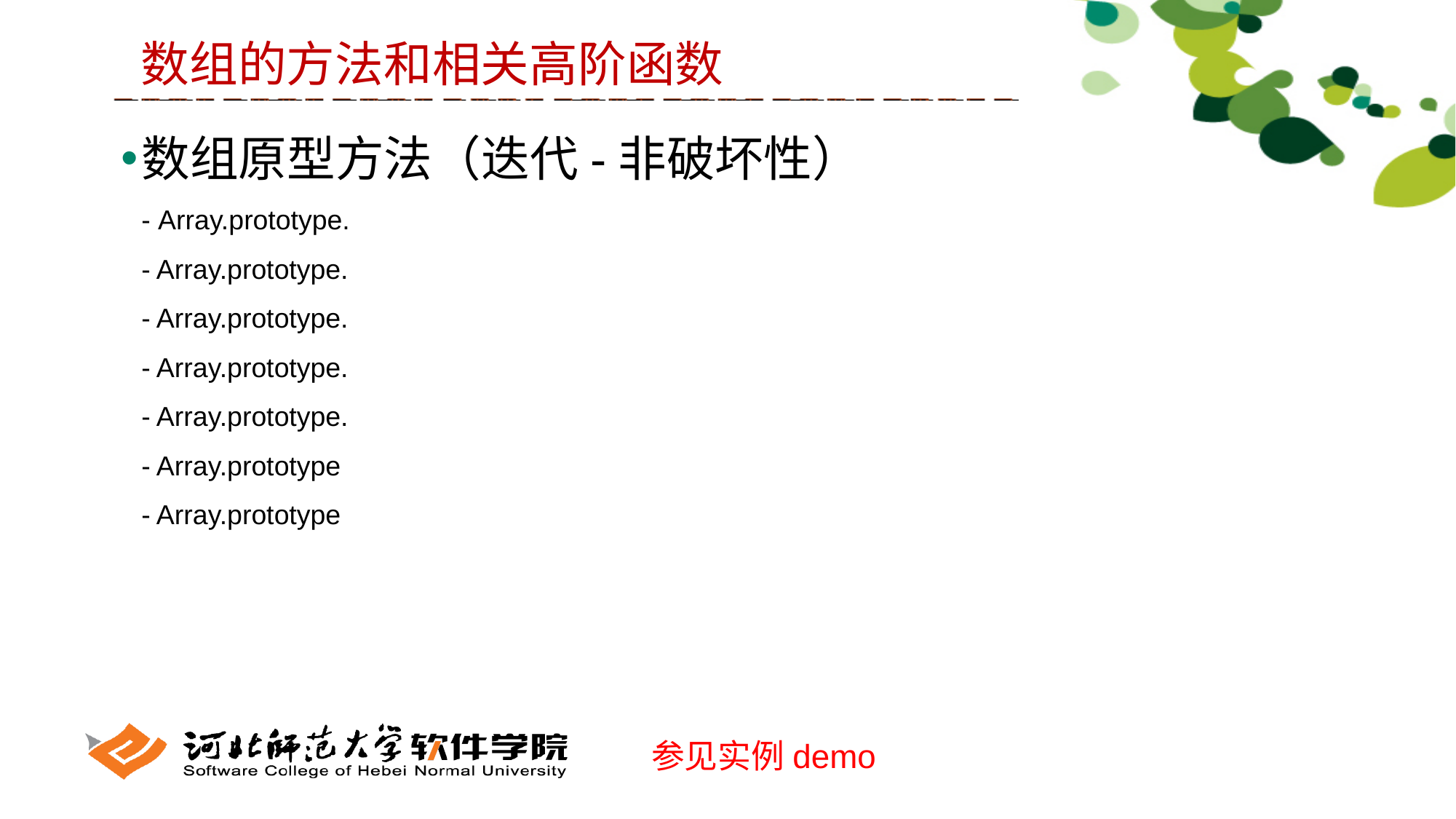

数组的方法和相关高阶函数
数组原型方法（迭代-非破坏性）
- Array.prototype.
- Array.prototype.
- Array.prototype.
- Array.prototype.
- Array.prototype.
- Array.prototype
- Array.prototype

参见实例demo